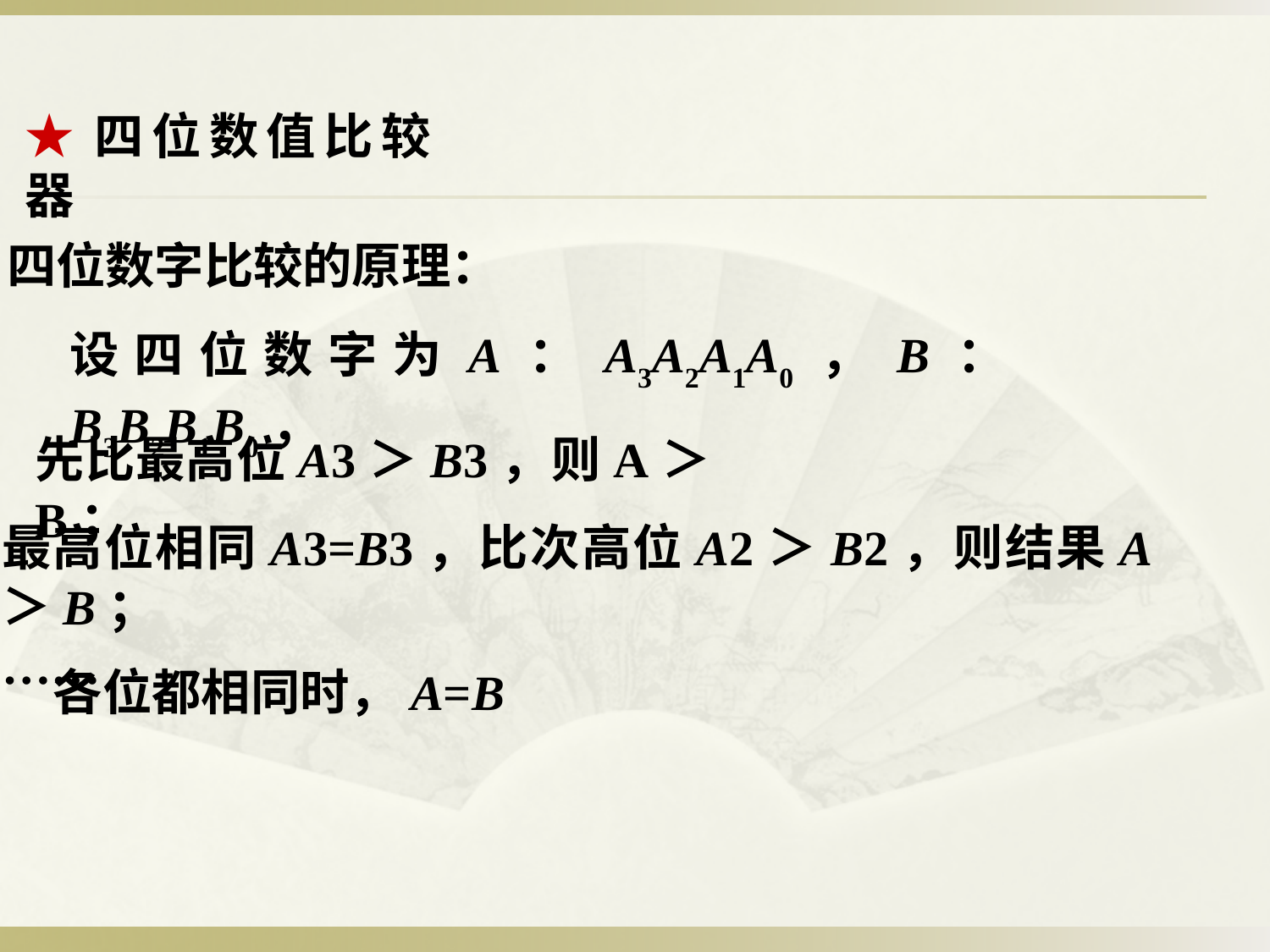

★四位数值比较器
四位数字比较的原理：
设四位数字为A：A3A2A1A0，B：B3B2B1B0，
先比最高位A3＞B3，则A＞B；
最高位相同A3=B3，比次高位A2＞B2，则结果A＞B；
……
各位都相同时，A=B